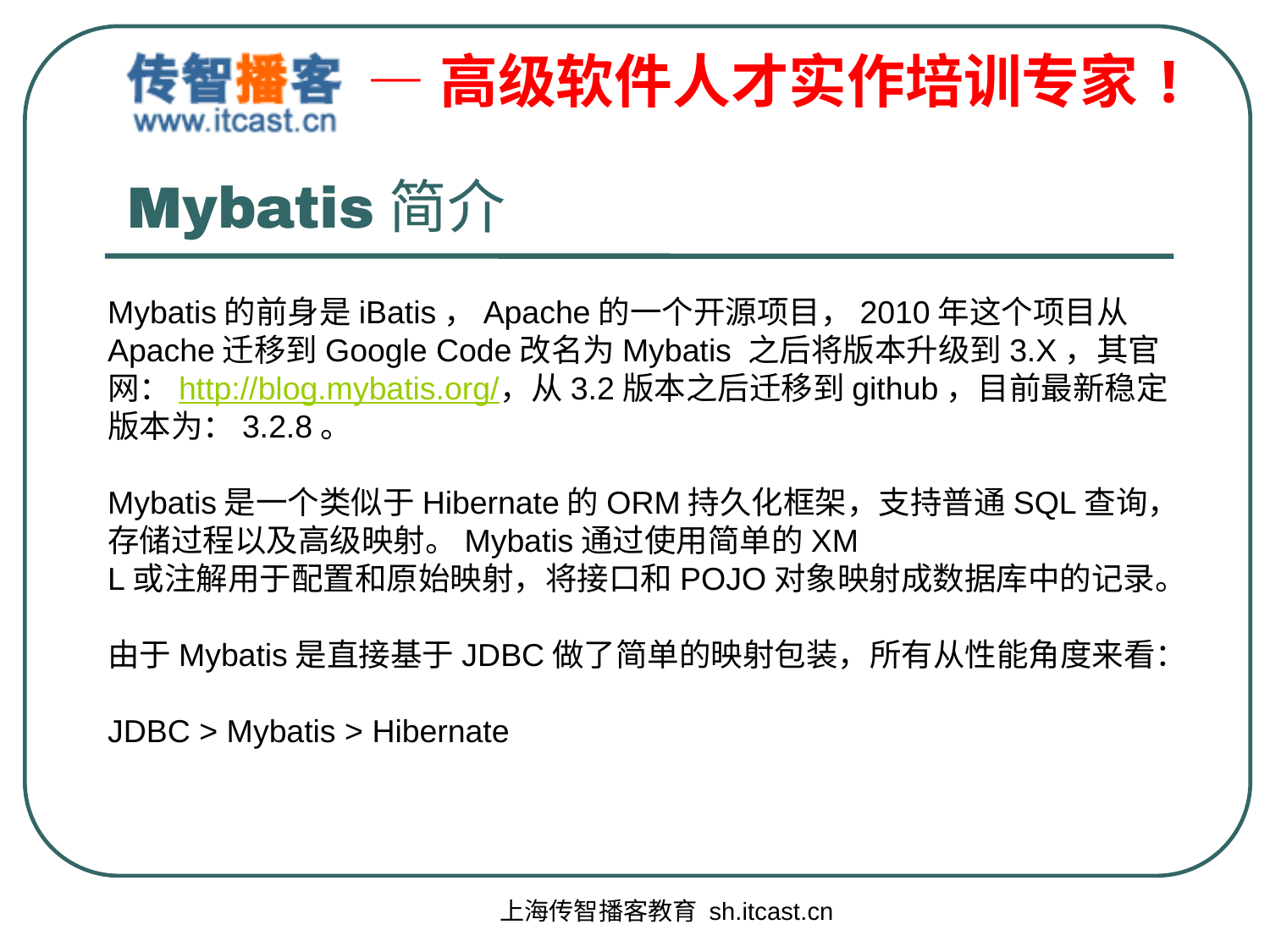

# Mybatis简介
Mybatis的前身是iBatis，Apache的一个开源项目，2010年这个项目从Apache迁移到Google Code改名为Mybatis 之后将版本升级到3.X，其官网：http://blog.mybatis.org/，从3.2版本之后迁移到github，目前最新稳定版本为：3.2.8。

Mybatis是一个类似于Hibernate的ORM持久化框架，支持普通SQL查询，存储过程以及高级映射。Mybatis通过使用简单的XM
L或注解用于配置和原始映射，将接口和POJO对象映射成数据库中的记录。

由于Mybatis是直接基于JDBC做了简单的映射包装，所有从性能角度来看：

JDBC > Mybatis > Hibernate
上海传智播客教育 sh.itcast.cn